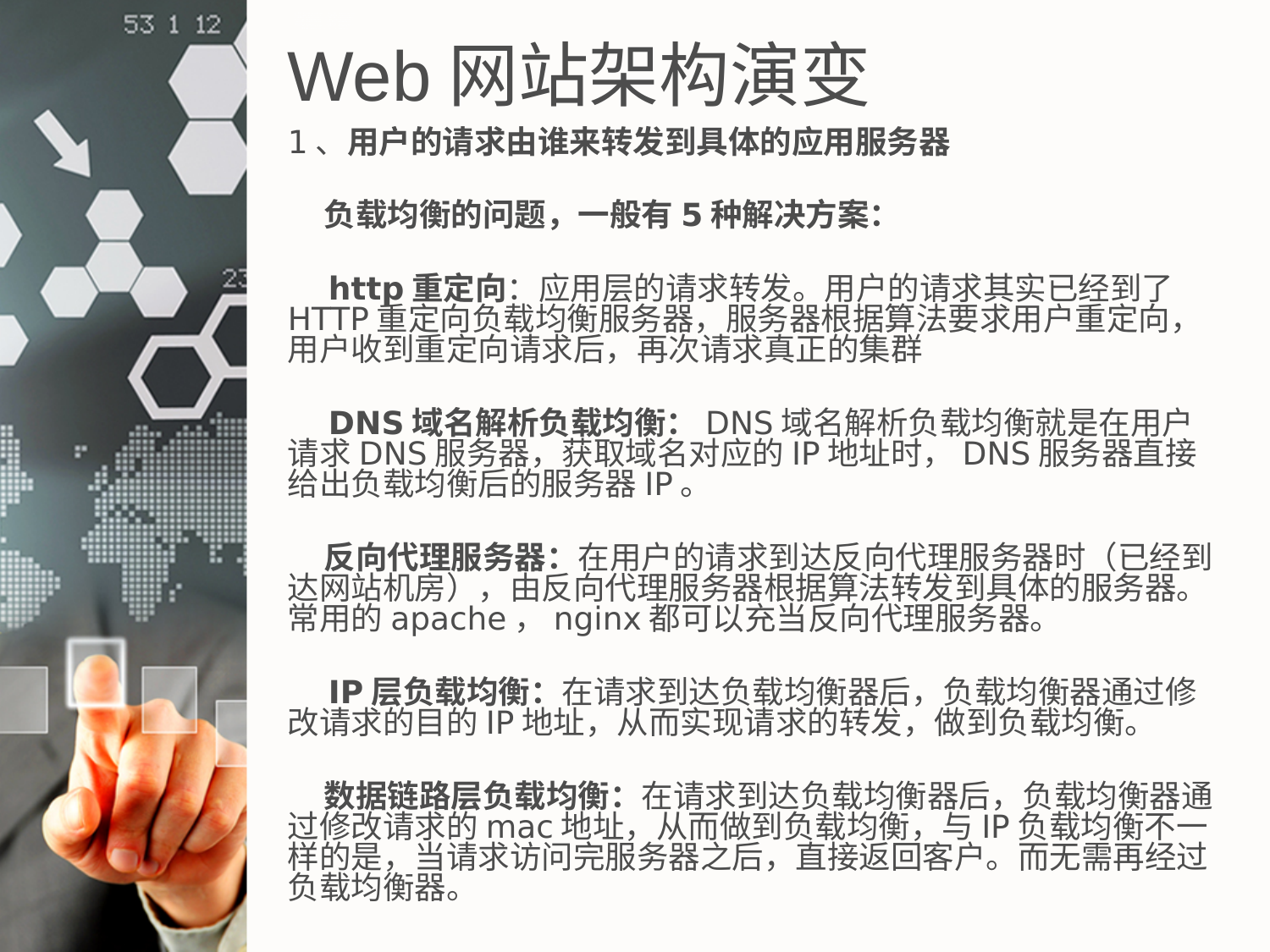

PPT模板下载：www.1ppt.com/moban/     行业PPT模板：www.1ppt.com/hangye/
节日PPT模板：www.1ppt.com/jieri/           PPT素材下载：www.1ppt.com/sucai/
PPT背景图片：www.1ppt.com/beijing/      PPT图表下载：www.1ppt.com/tubiao/
优秀PPT下载：www.1ppt.com/xiazai/        PPT教程： www.1ppt.com/powerpoint/
Word教程： www.1ppt.com/word/              Excel教程：www.1ppt.com/excel/
资料下载：www.1ppt.com/ziliao/                PPT课件下载：www.1ppt.com/kejian/
范文下载：www.1ppt.com/fanwen/             试卷下载：www.1ppt.com/shiti/
教案下载：www.1ppt.com/jiaoan/        PPT论坛：www.1ppt.cn

# Web网站架构演变
1、用户的请求由谁来转发到具体的应用服务器

    负载均衡的问题，一般有5种解决方案：

    http重定向：应用层的请求转发。用户的请求其实已经到了HTTP重定向负载均衡服务器，服务器根据算法要求用户重定向，用户收到重定向请求后，再次请求真正的集群

    DNS域名解析负载均衡：DNS域名解析负载均衡就是在用户请求DNS服务器，获取域名对应的IP地址时，DNS服务器直接给出负载均衡后的服务器IP。

    反向代理服务器：在用户的请求到达反向代理服务器时（已经到达网站机房），由反向代理服务器根据算法转发到具体的服务器。常用的apache，nginx都可以充当反向代理服务器。

    IP层负载均衡：在请求到达负载均衡器后，负载均衡器通过修改请求的目的IP地址，从而实现请求的转发，做到负载均衡。

    数据链路层负载均衡：在请求到达负载均衡器后，负载均衡器通过修改请求的mac地址，从而做到负载均衡，与IP负载均衡不一样的是，当请求访问完服务器之后，直接返回客户。而无需再经过负载均衡器。